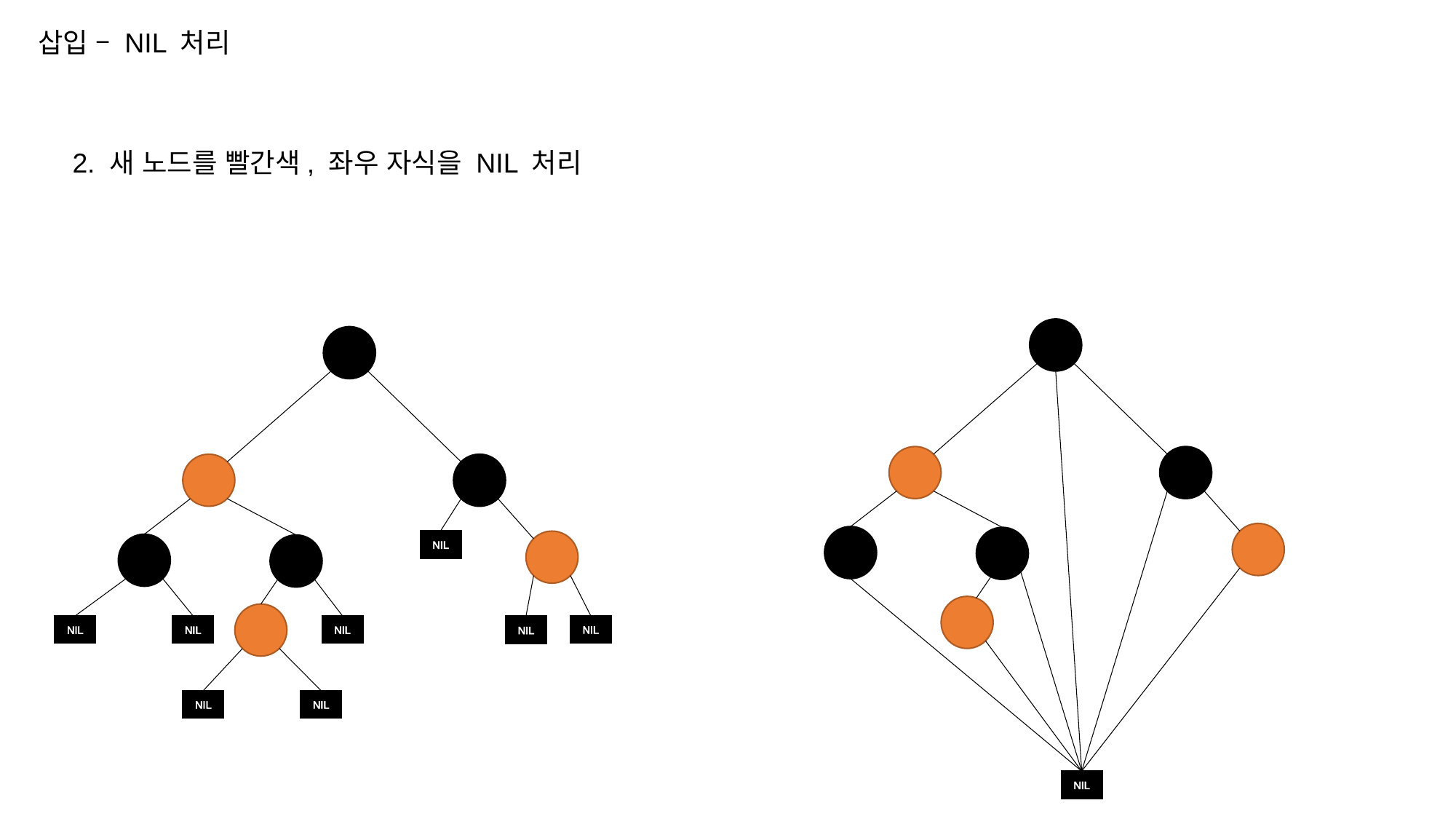

삽입 – NIL 처리
2. 새 노드를 빨간색, 좌우 자식을 NIL 처리

NIL

NIL
NIL
NIL
NIL
NIL
NIL
NIL
NIL